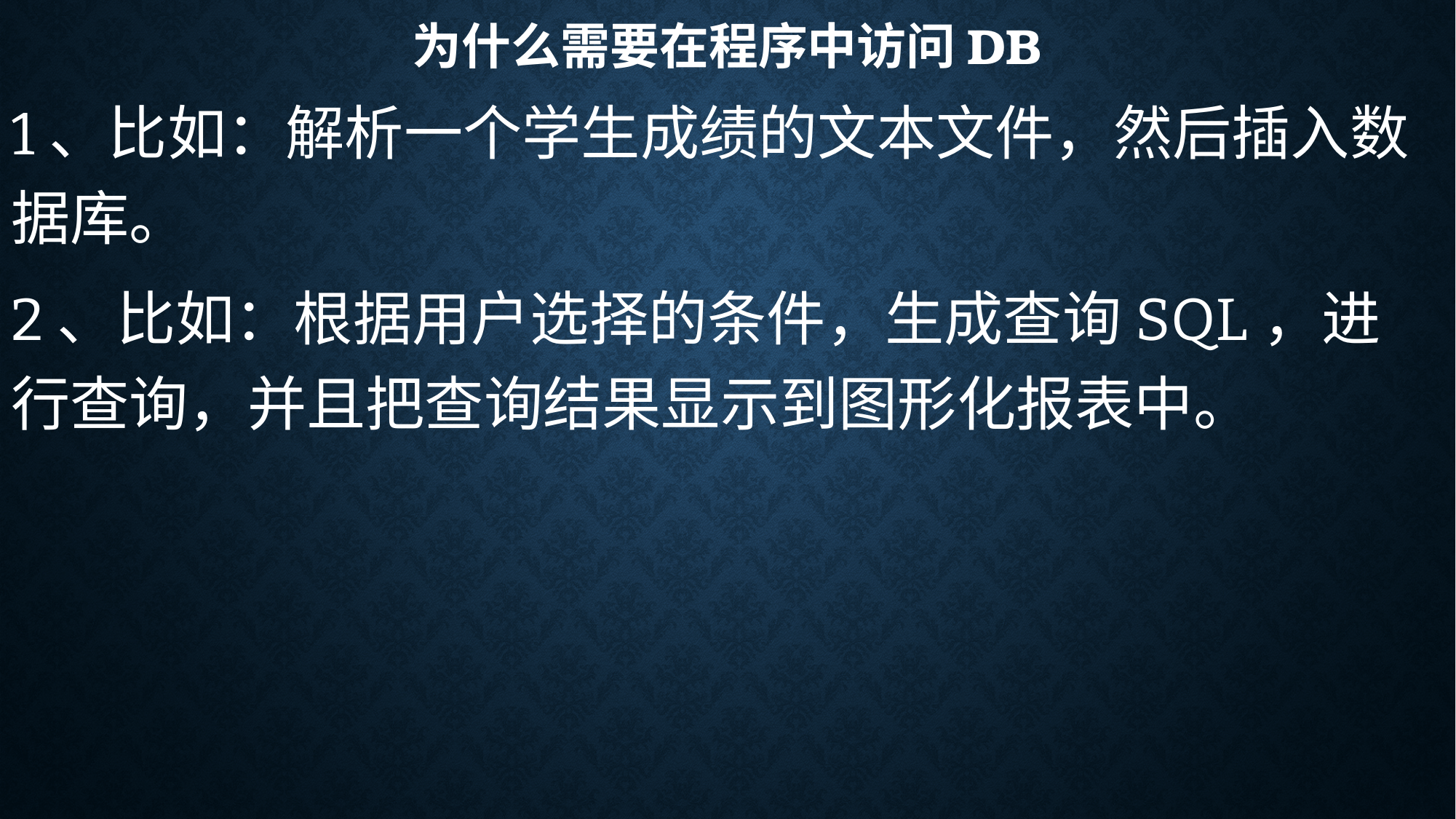

# 为什么需要在程序中访问DB
1、比如：解析一个学生成绩的文本文件，然后插入数据库。
2、比如：根据用户选择的条件，生成查询SQL，进行查询，并且把查询结果显示到图形化报表中。